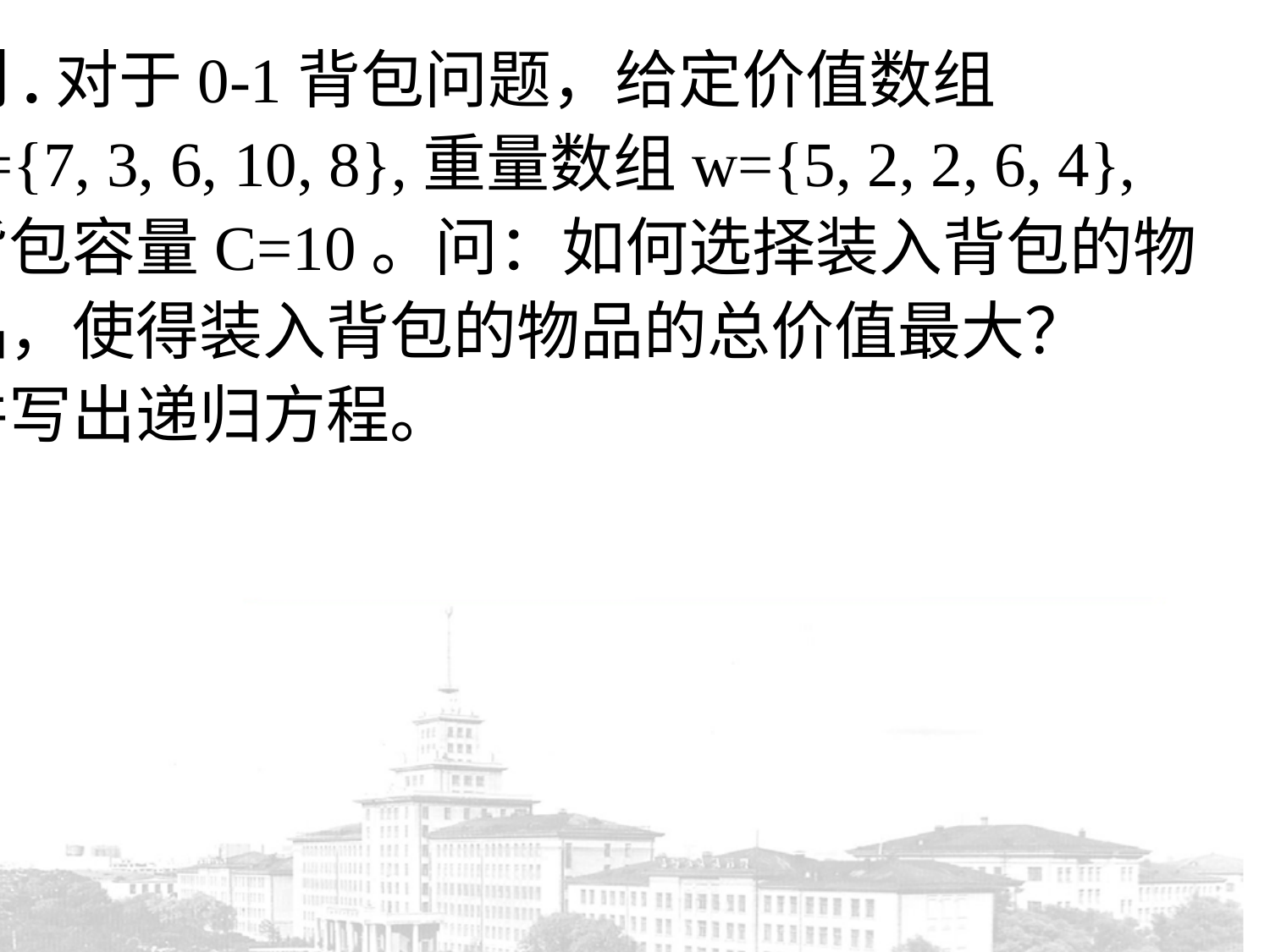

例.对于0-1背包问题，给定价值数组
v={7, 3, 6, 10, 8},重量数组w={5, 2, 2, 6, 4},
背包容量C=10。问：如何选择装入背包的物
品，使得装入背包的物品的总价值最大？
并写出递归方程。